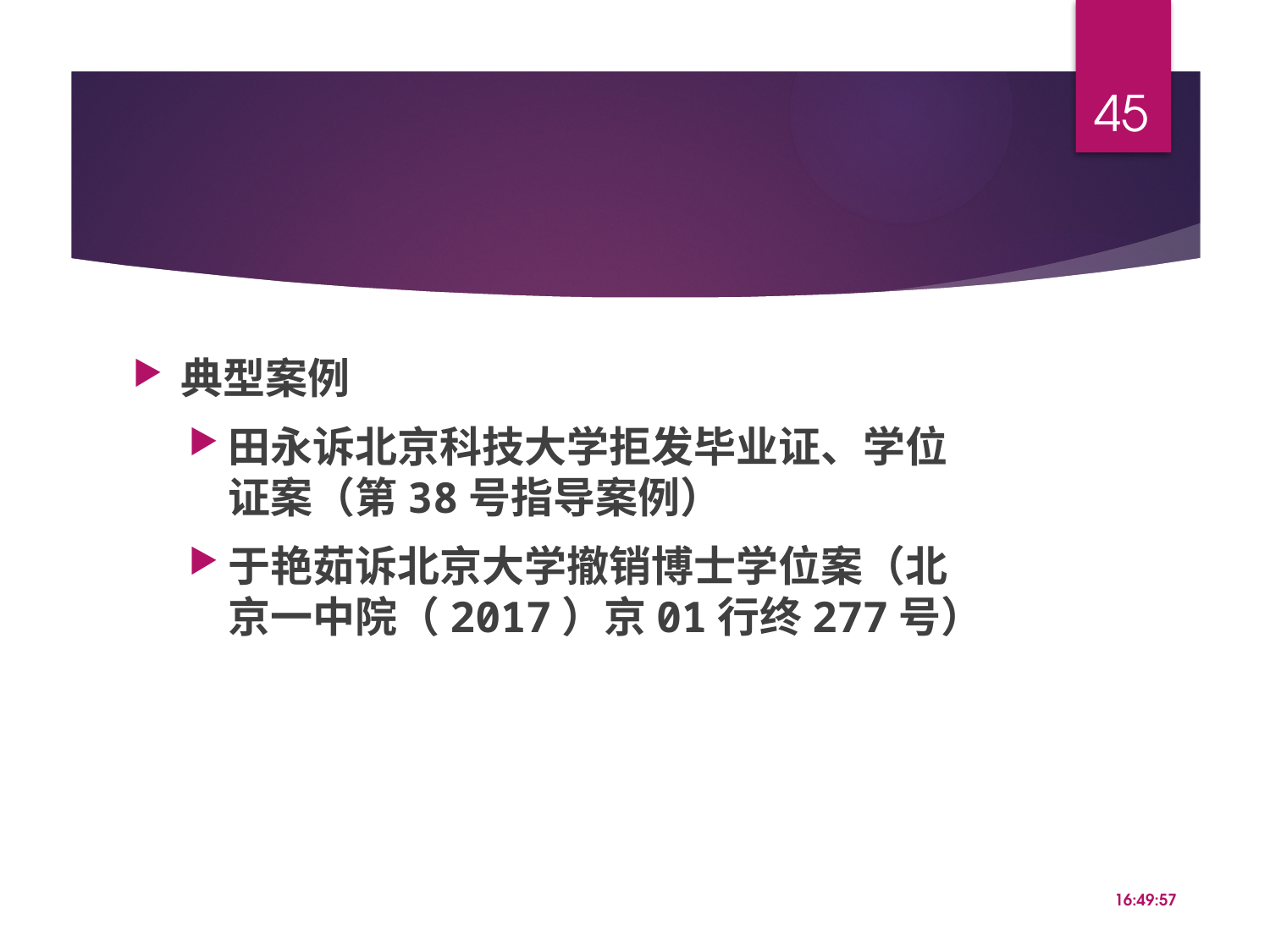

45
#
典型案例
田永诉北京科技大学拒发毕业证、学位证案（第38号指导案例）
于艳茹诉北京大学撤销博士学位案（北京一中院（2017）京01行终277号）

16:49:57